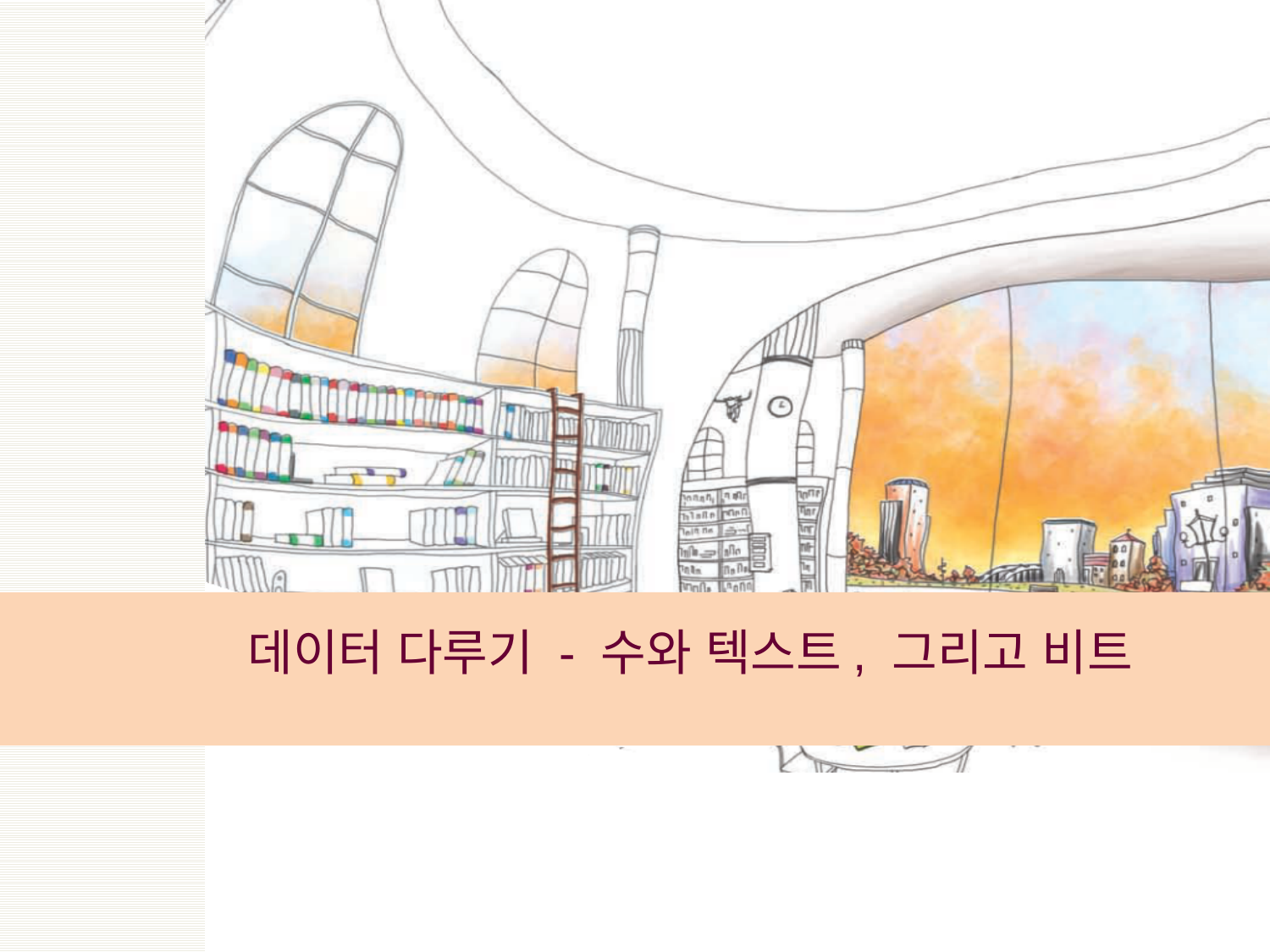

# 데이터 다루기 - 수와 텍스트, 그리고 비트